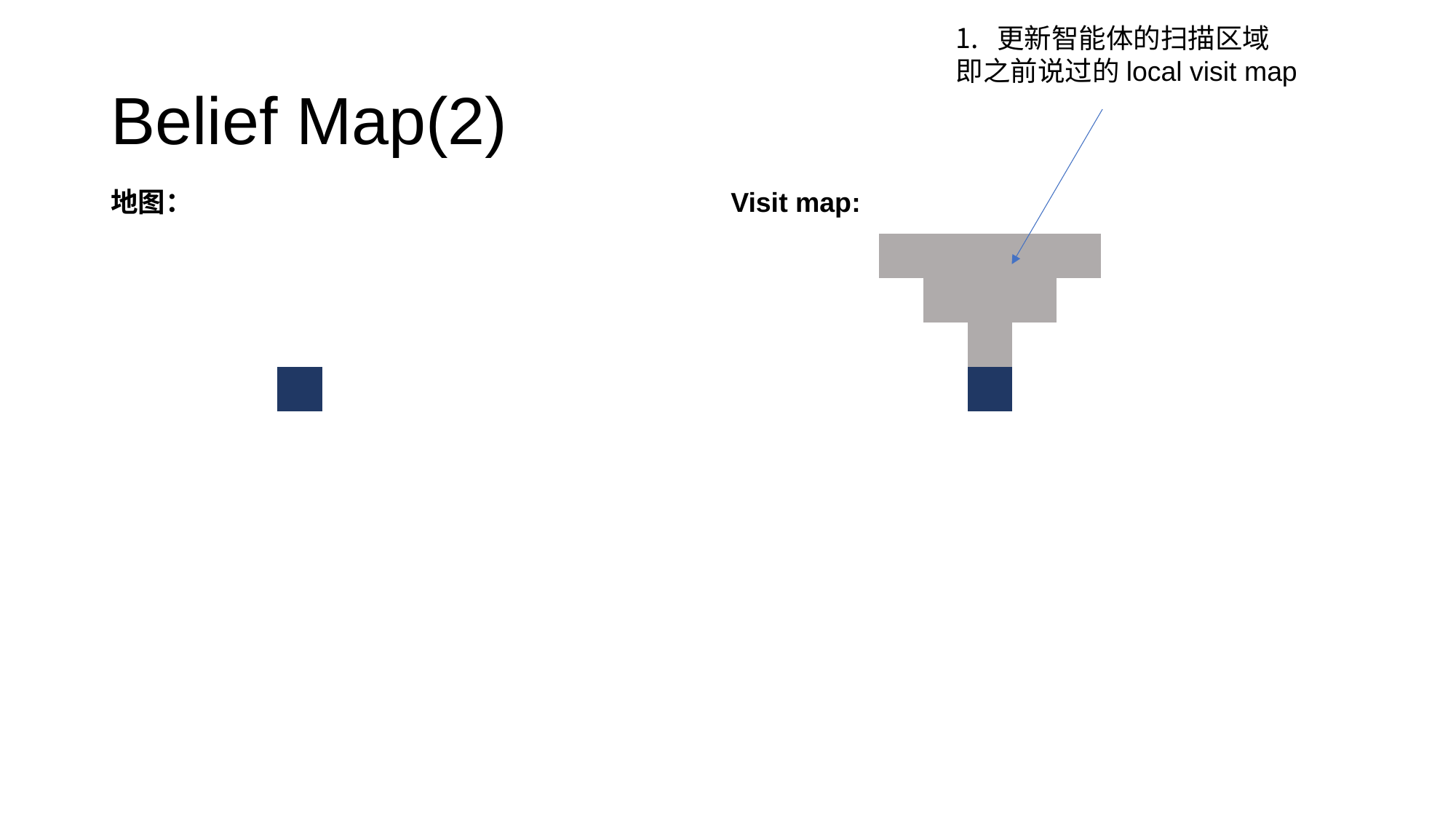

更新智能体的扫描区域
即之前说过的local visit map
# Belief Map(2)
地图：
Visit map:
|  |  |  |  |  |  |  |  |  |  |
| --- | --- | --- | --- | --- | --- | --- | --- | --- | --- |
|  |  |  |  |  |  |  |  |  |  |
|  |  |  |  |  |  |  |  |  |  |
|  |  |  |  |  |  |  |  |  |  |
|  |  |  |  |  |  |  |  |  |  |
|  |  |  |  |  |  |  |  |  |  |
|  |  |  |  |  |  |  |  |  |  |
|  |  |  |  |  |  |  |  |  |  |
|  |  |  |  |  |  |  |  |  |  |
|  |  |  |  |  |  |  |  |  |  |
|  |  |  |  |  |  |  |  |  |  |
| --- | --- | --- | --- | --- | --- | --- | --- | --- | --- |
|  |  |  |  |  |  |  |  |  |  |
|  |  |  |  |  |  |  |  |  |  |
|  |  |  |  |  |  |  |  |  |  |
|  |  |  |  |  |  |  |  |  |  |
|  |  |  |  |  |  |  |  |  |  |
|  |  |  |  |  |  |  |  |  |  |
|  |  |  |  |  |  |  |  |  |  |
|  |  |  |  |  |  |  |  |  |  |
|  |  |  |  |  |  |  |  |  |  |